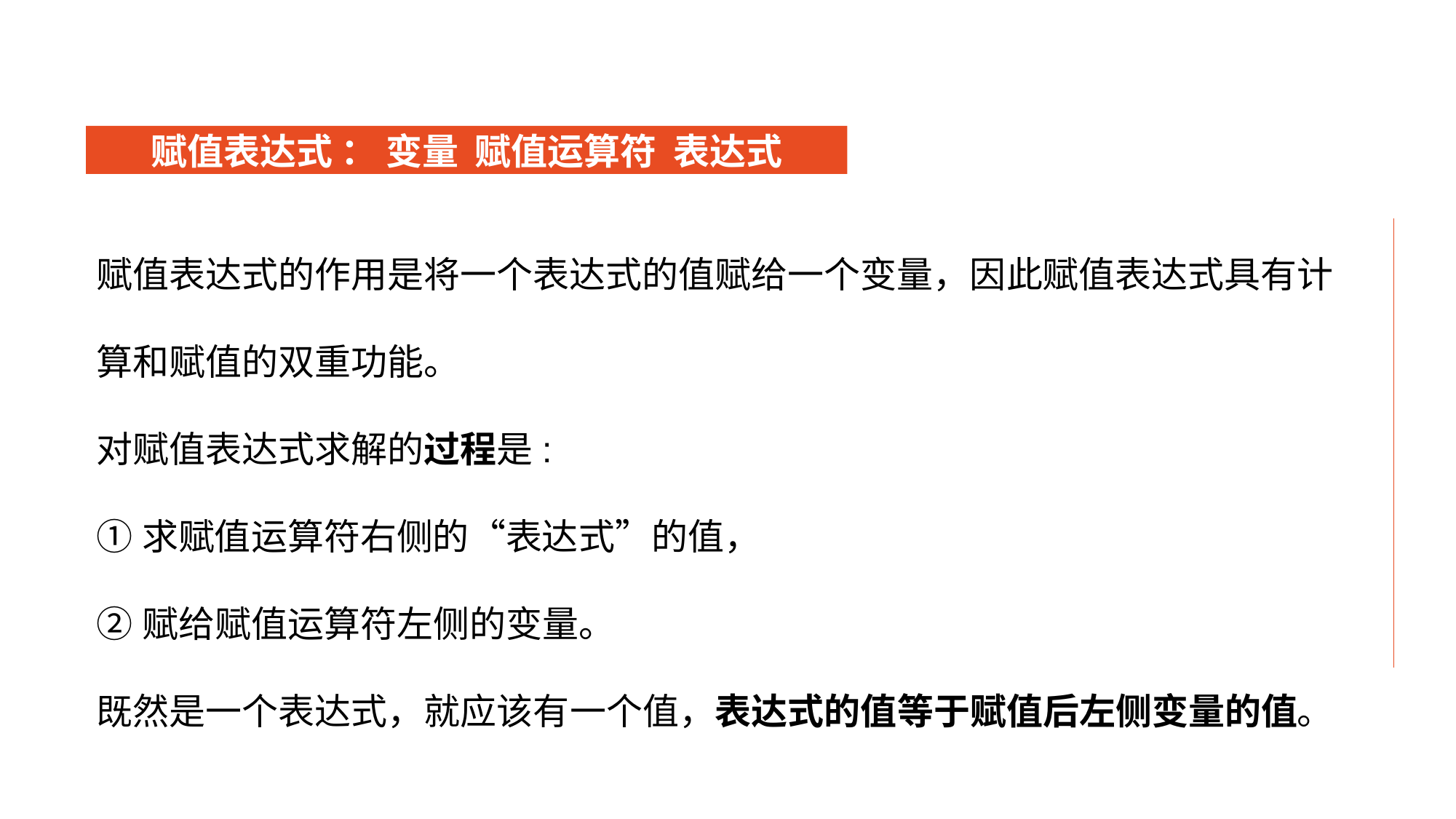

赋值表达式 ： 变量  赋值运算符  表达式
赋值表达式的作用是将一个表达式的值赋给一个变量，因此赋值表达式具有计算和赋值的双重功能。
对赋值表达式求解的过程是:
①求赋值运算符右侧的“表达式”的值，
②赋给赋值运算符左侧的变量。
既然是一个表达式，就应该有一个值，表达式的值等于赋值后左侧变量的值。